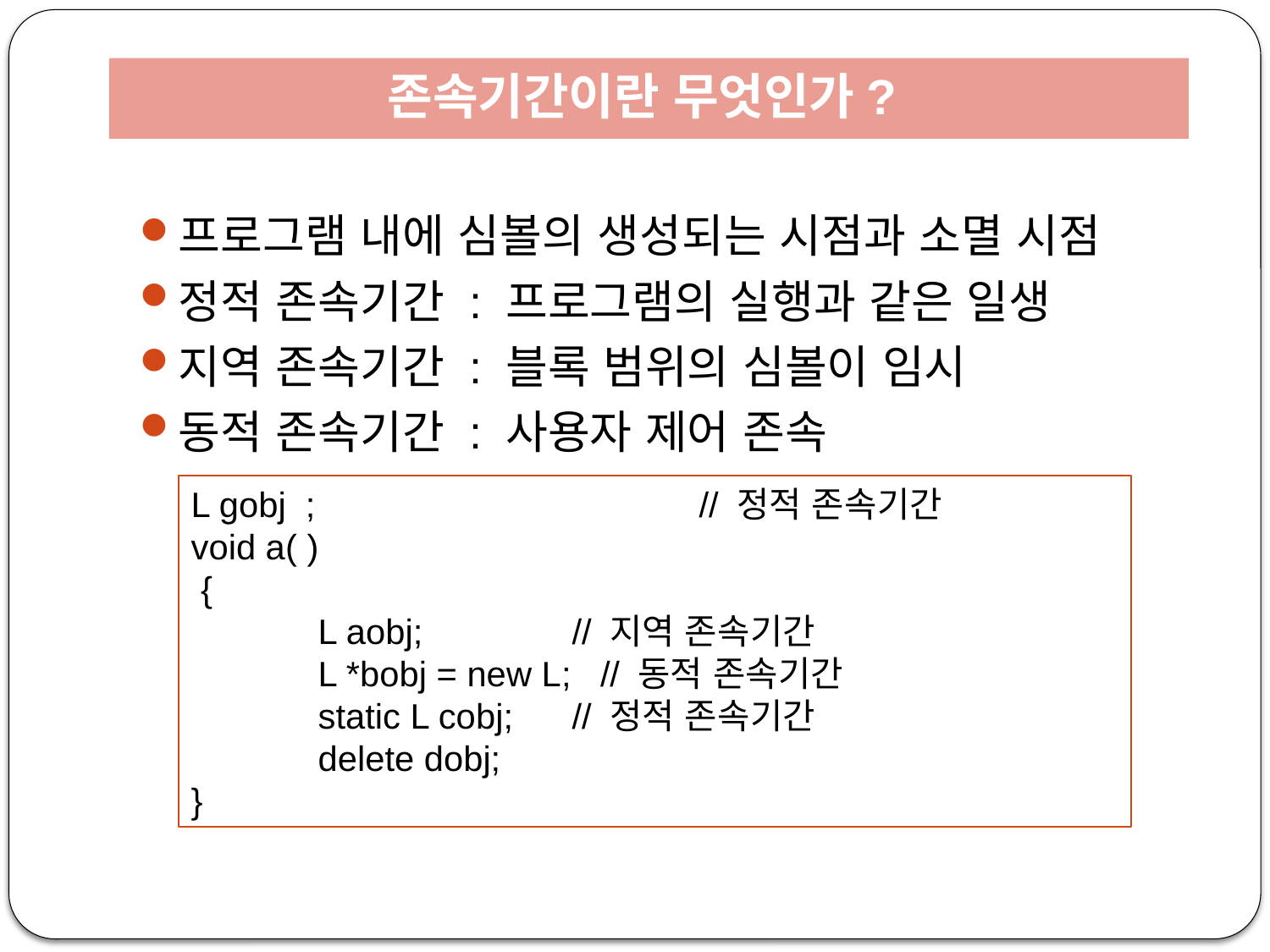

# 존속기간이란 무엇인가?
프로그램 내에 심볼의 생성되는 시점과 소멸 시점
정적 존속기간 : 프로그램의 실행과 같은 일생
지역 존속기간 : 블록 범위의 심볼이 임시
동적 존속기간 : 사용자 제어 존속

L gobj  ; 			// 정적 존속기간
void a( )
 {
	L aobj; 		// 지역 존속기간
	L *bobj = new L;   // 동적 존속기간
	static L cobj; 	// 정적 존속기간
	delete dobj;
}